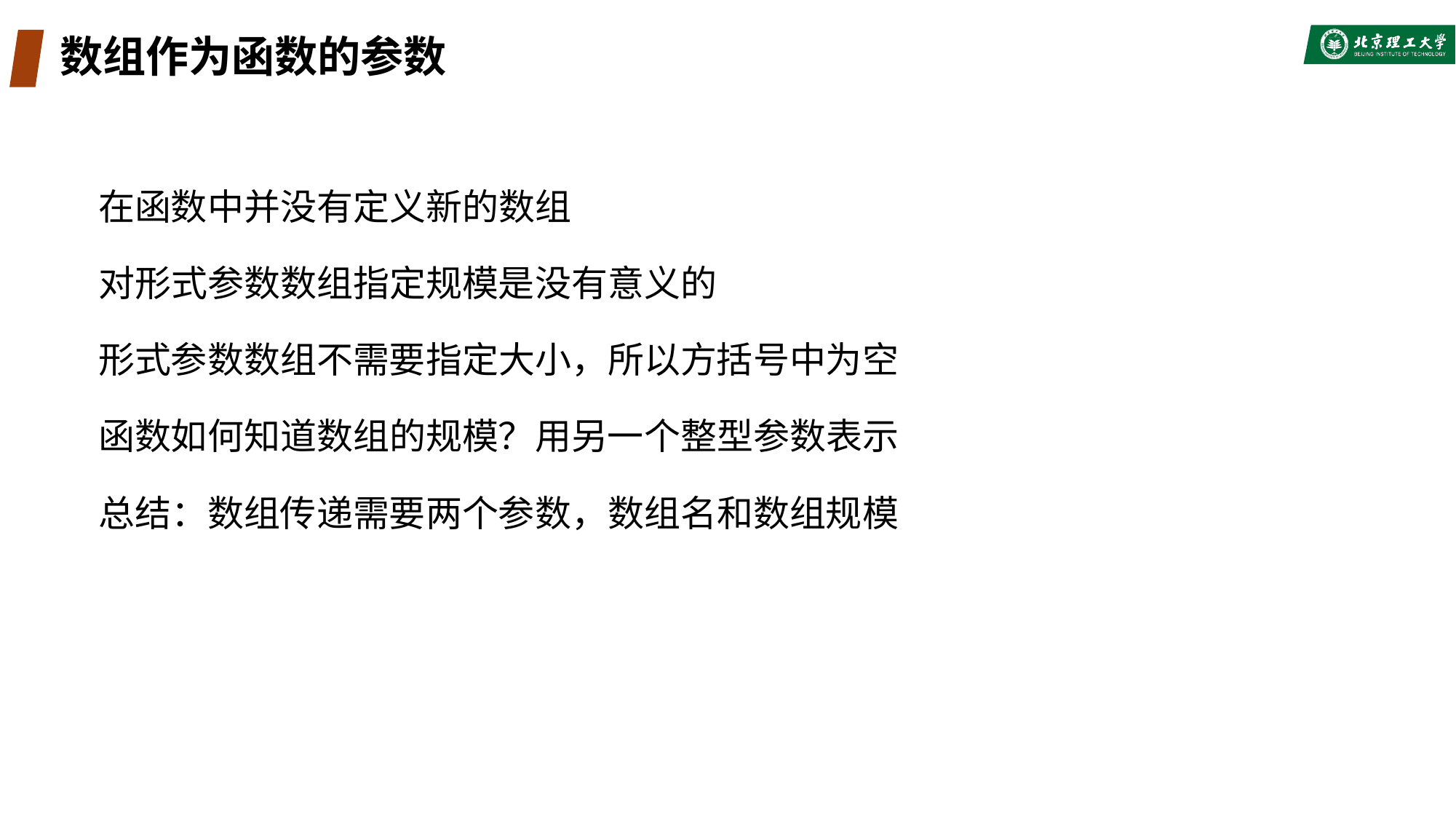

# 数组作为函数的参数
在函数中并没有定义新的数组
对形式参数数组指定规模是没有意义的
形式参数数组不需要指定大小，所以方括号中为空
函数如何知道数组的规模？用另一个整型参数表示
总结：数组传递需要两个参数，数组名和数组规模